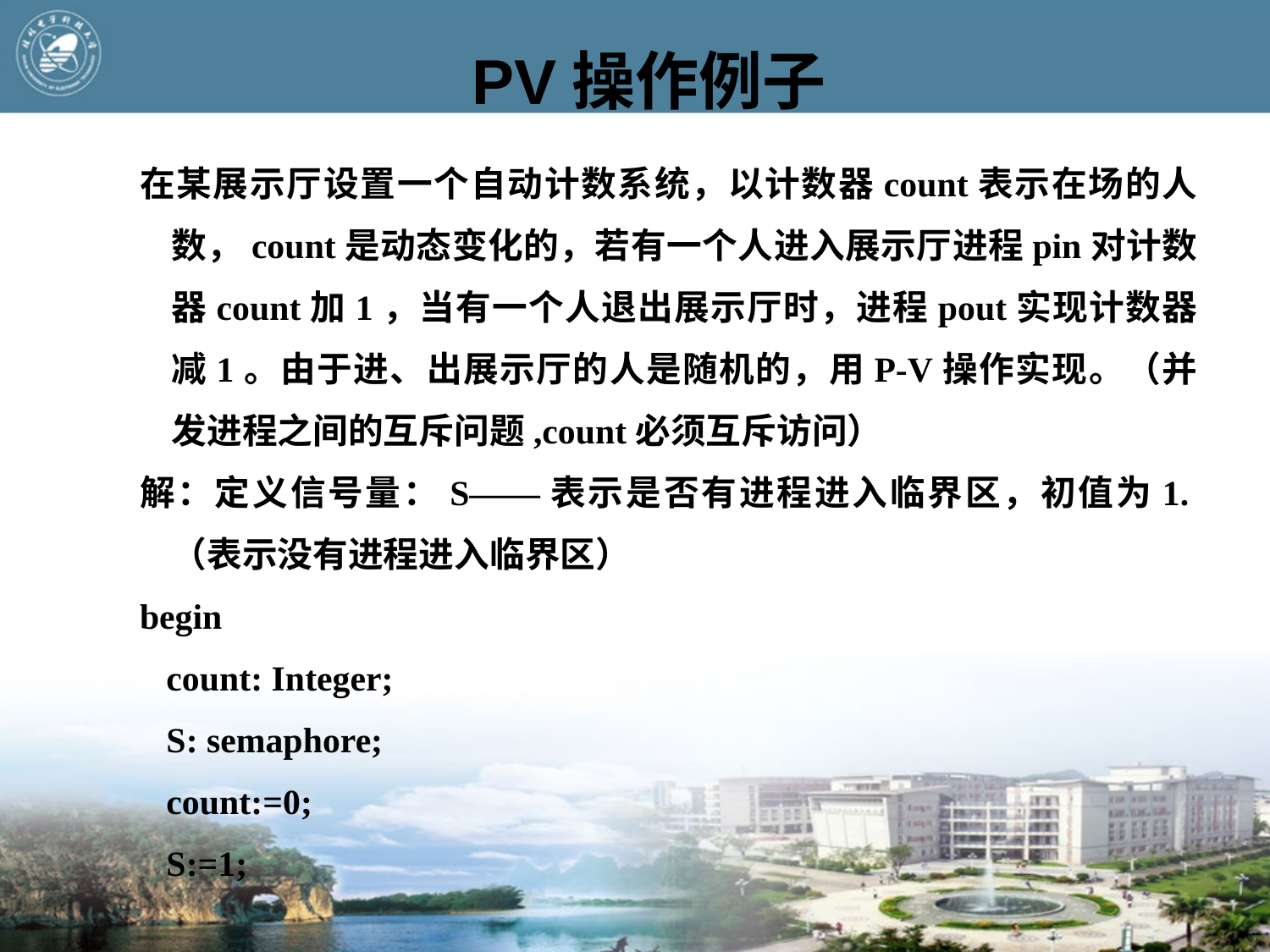

# PV操作例子
在某展示厅设置一个自动计数系统，以计数器count表示在场的人数，count是动态变化的，若有一个人进入展示厅进程pin对计数器count加1，当有一个人退出展示厅时，进程pout实现计数器减1。由于进、出展示厅的人是随机的，用P-V操作实现。（并发进程之间的互斥问题,count必须互斥访问）
解：定义信号量：S——表示是否有进程进入临界区，初值为1.（表示没有进程进入临界区）
begin
   count: Integer;
   S: semaphore;
   count:=0;
   S:=1;